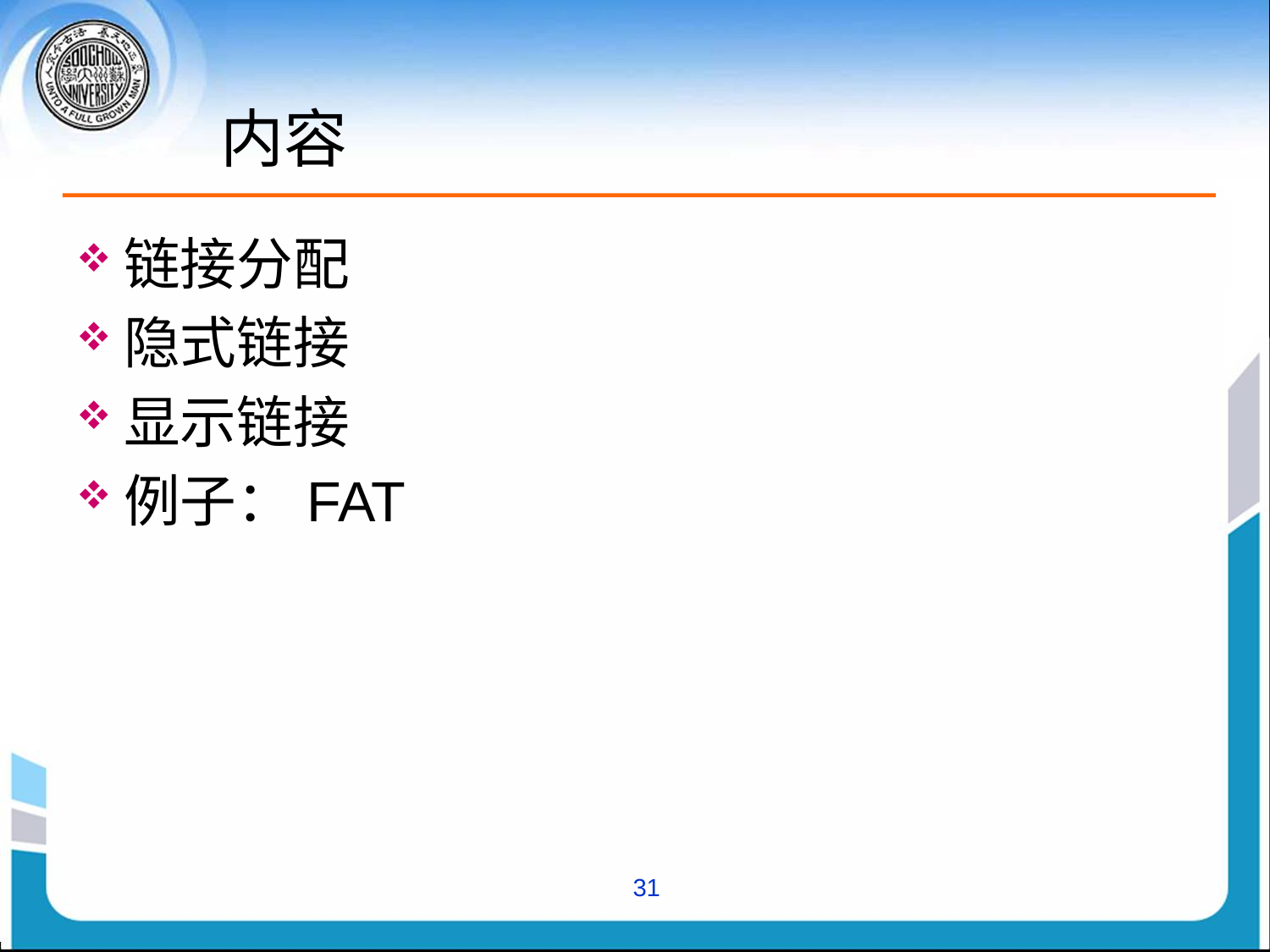

# 内容
链接分配
隐式链接
显示链接
例子：FAT
31